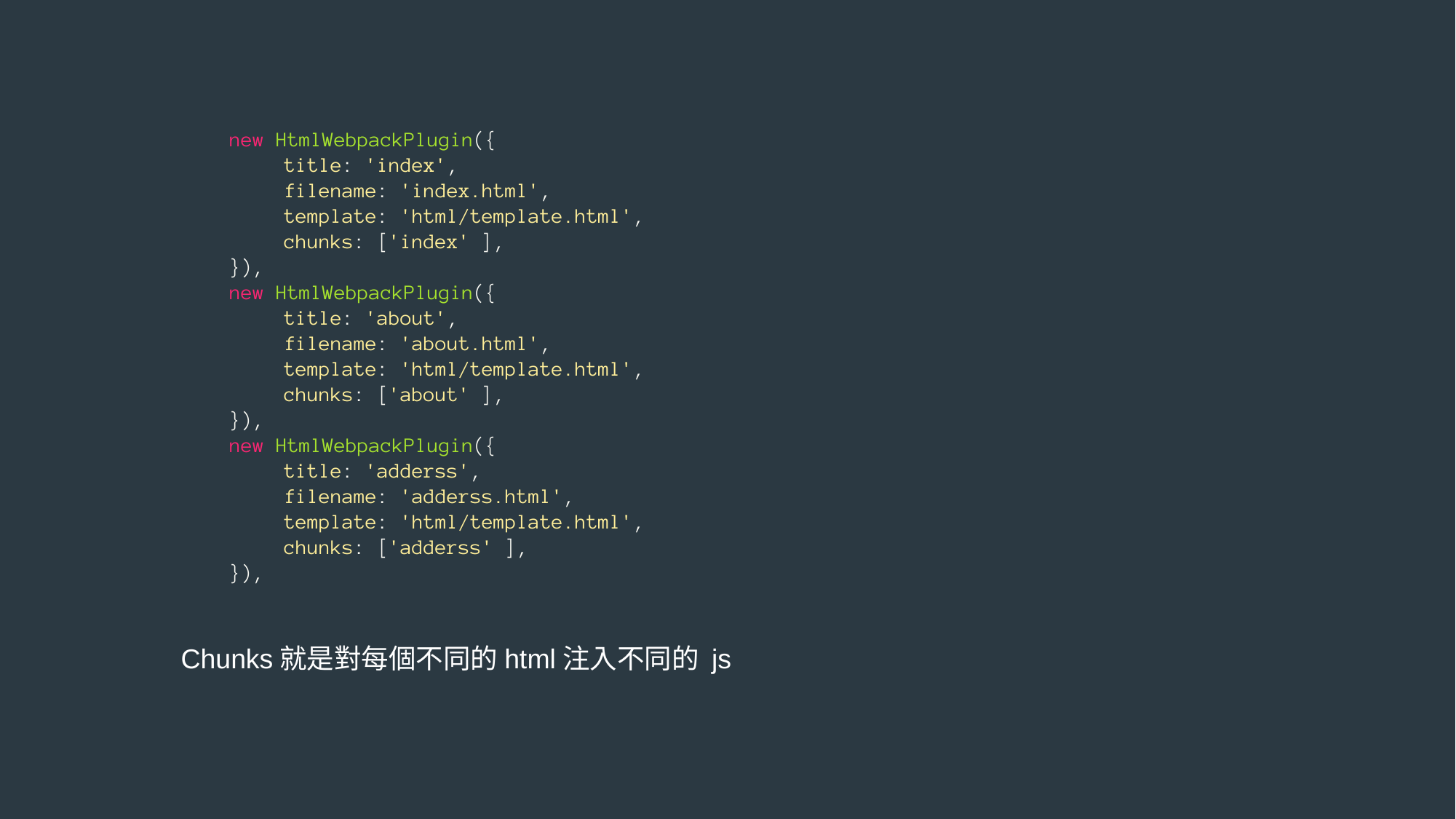

new HtmlWebpackPlugin({
title: 'index',
filename: 'index.html',
template: 'html/template.html',
chunks: ['index' ],
}),
new HtmlWebpackPlugin({
title: 'about',
filename: 'about.html',
template: 'html/template.html',
chunks: ['about' ],
}),
new HtmlWebpackPlugin({
title: 'adderss',
filename: 'adderss.html',
template: 'html/template.html',
chunks: ['adderss' ],
}),

Chunks就是對每個不同的html注入不同的 js